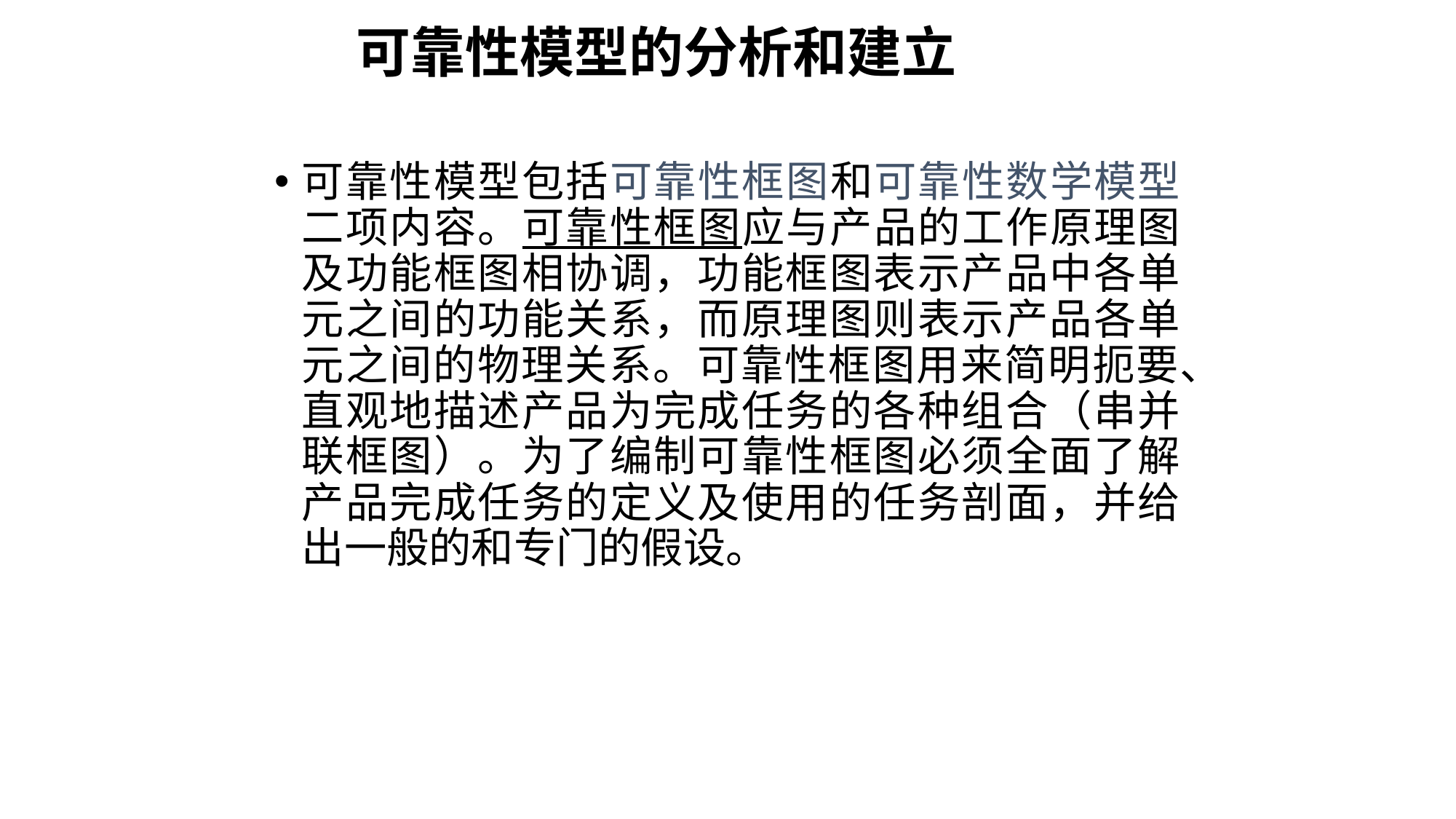

# 可靠性模型的分析和建立
可靠性模型包括可靠性框图和可靠性数学模型二项内容。可靠性框图应与产品的工作原理图及功能框图相协调，功能框图表示产品中各单元之间的功能关系，而原理图则表示产品各单元之间的物理关系。可靠性框图用来简明扼要、直观地描述产品为完成任务的各种组合（串并联框图）。为了编制可靠性框图必须全面了解产品完成任务的定义及使用的任务剖面，并给出一般的和专门的假设。